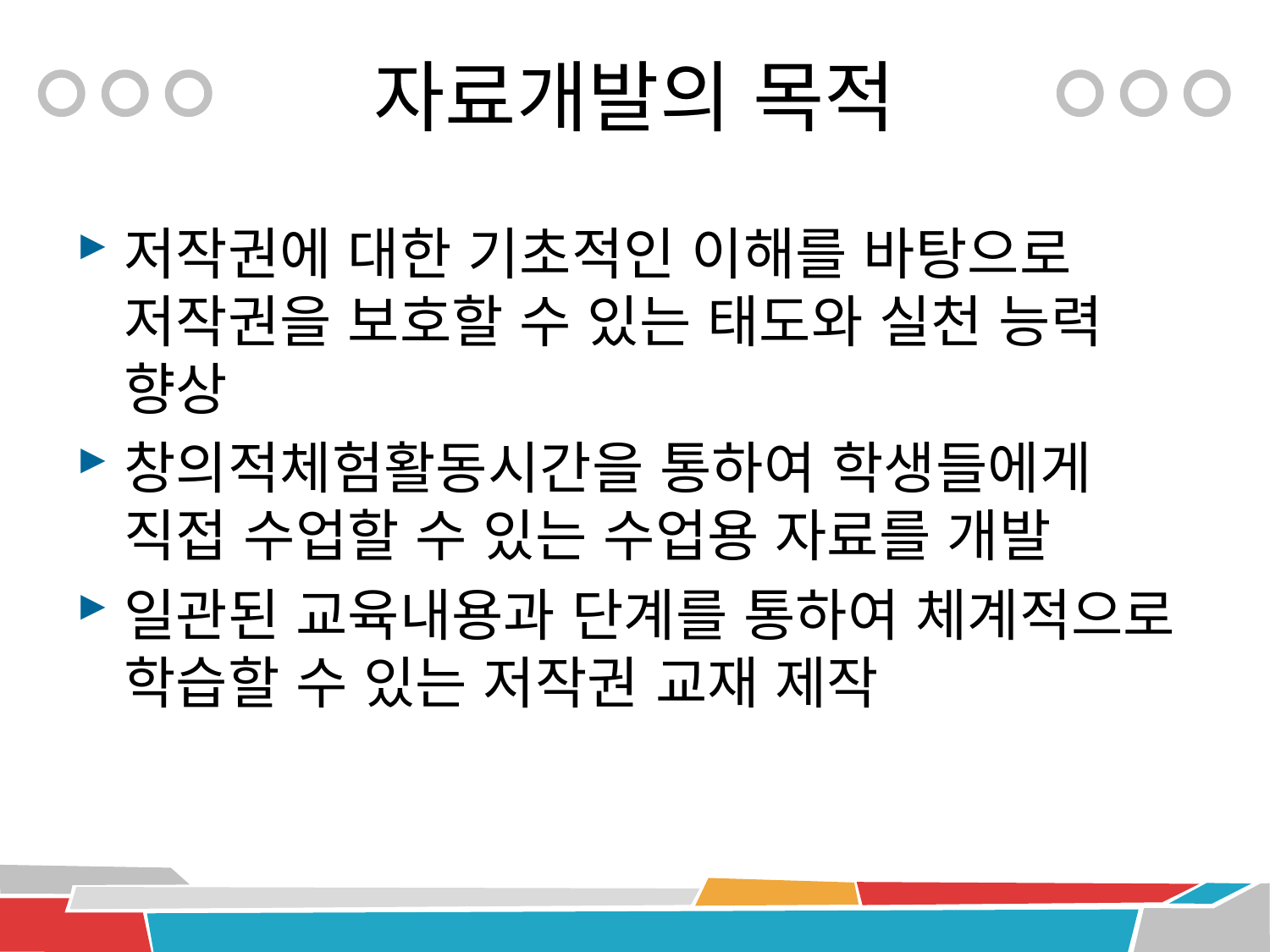

# 자료개발의 목적
저작권에 대한 기초적인 이해를 바탕으로 저작권을 보호할 수 있는 태도와 실천 능력 향상
창의적체험활동시간을 통하여 학생들에게 직접 수업할 수 있는 수업용 자료를 개발
일관된 교육내용과 단계를 통하여 체계적으로 학습할 수 있는 저작권 교재 제작